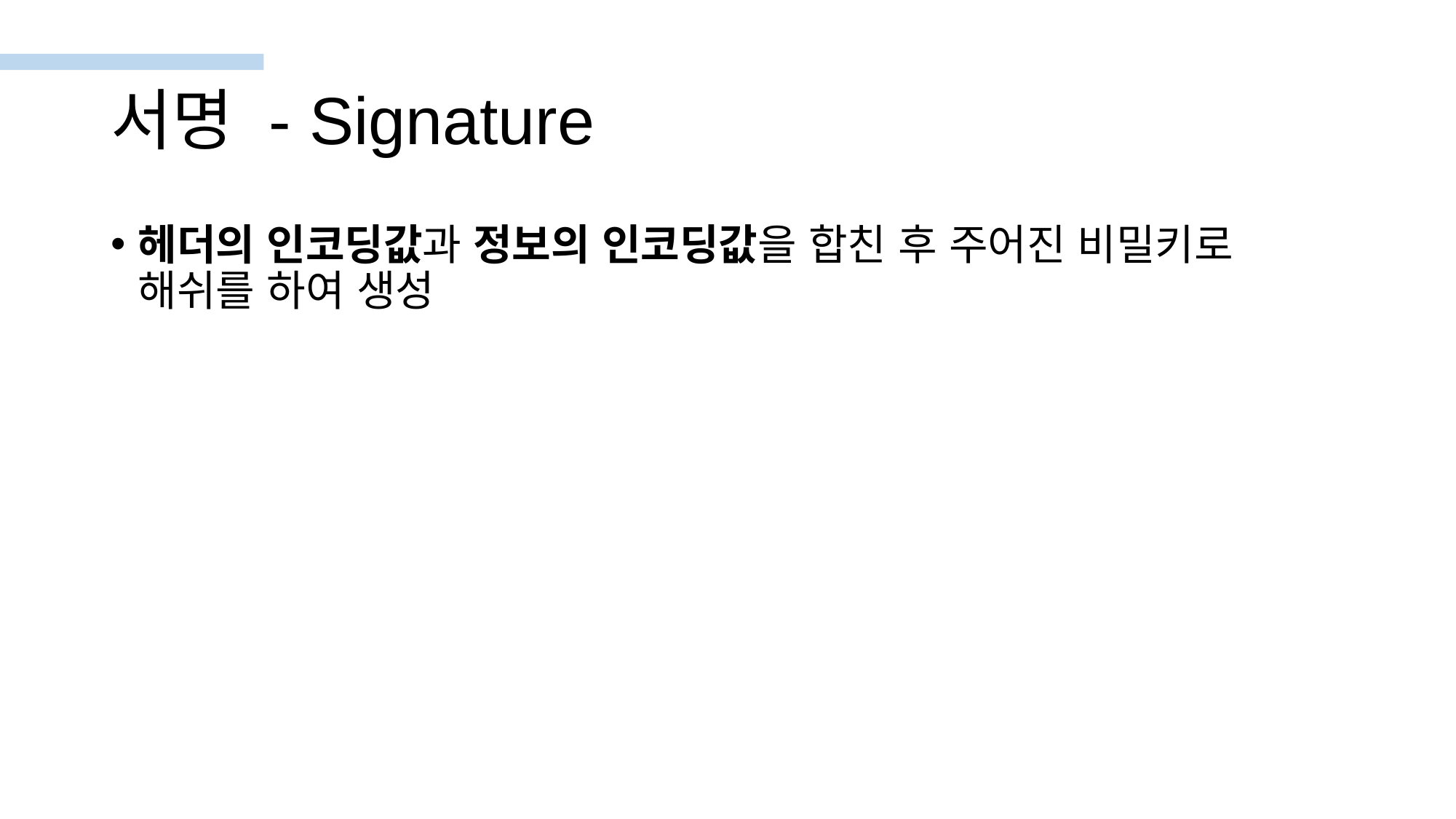

# 서명 - Signature

헤더의 인코딩값과 정보의 인코딩값을 합친 후 주어진 비밀키로 해쉬를 하여 생성